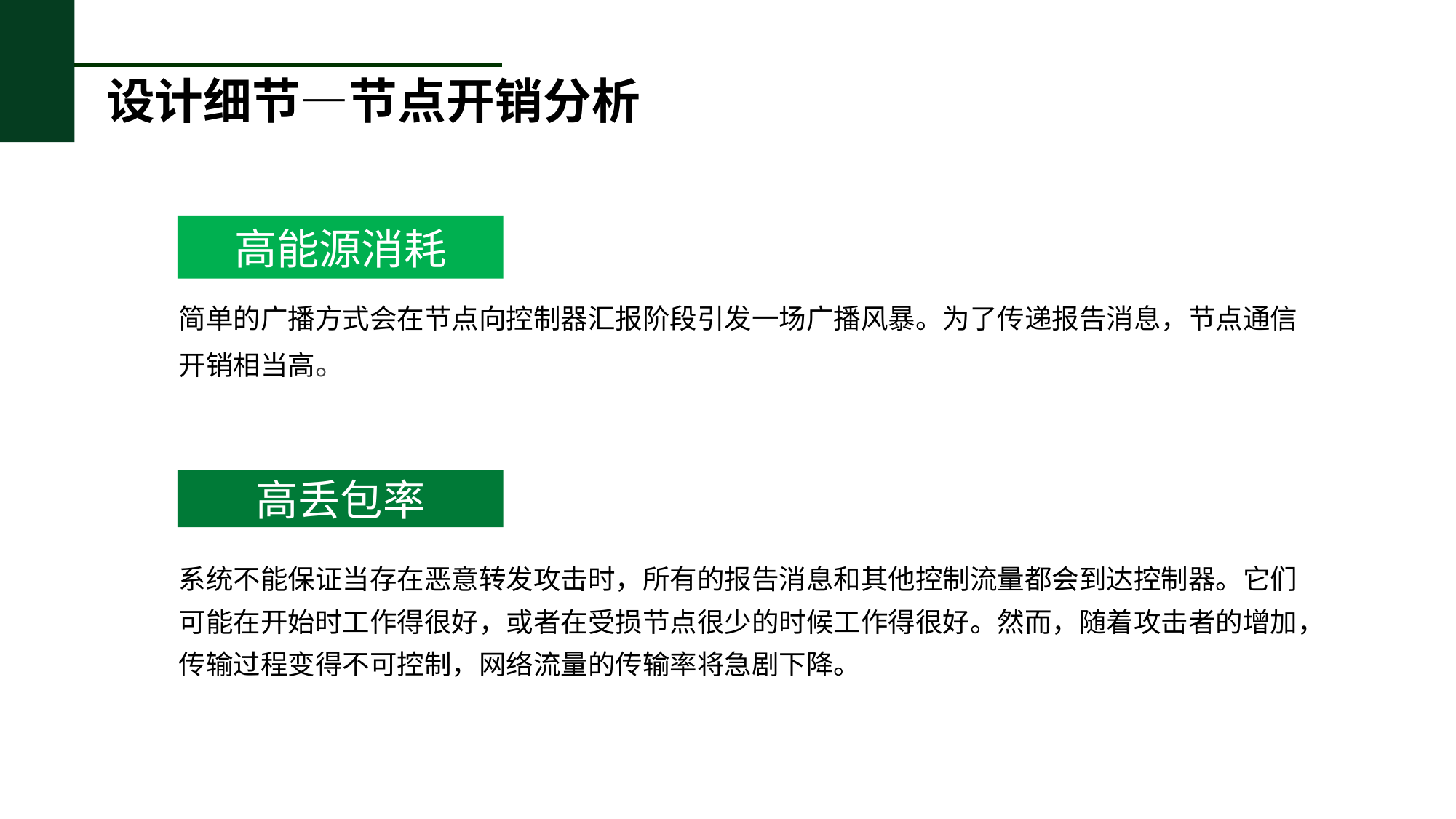

设计细节—节点开销分析
高能源消耗
简单的广播方式会在节点向控制器汇报阶段引发一场广播风暴。为了传递报告消息，节点通信开销相当高。
高丢包率
系统不能保证当存在恶意转发攻击时，所有的报告消息和其他控制流量都会到达控制器。它们可能在开始时工作得很好，或者在受损节点很少的时候工作得很好。然而，随着攻击者的增加，传输过程变得不可控制，网络流量的传输率将急剧下降。